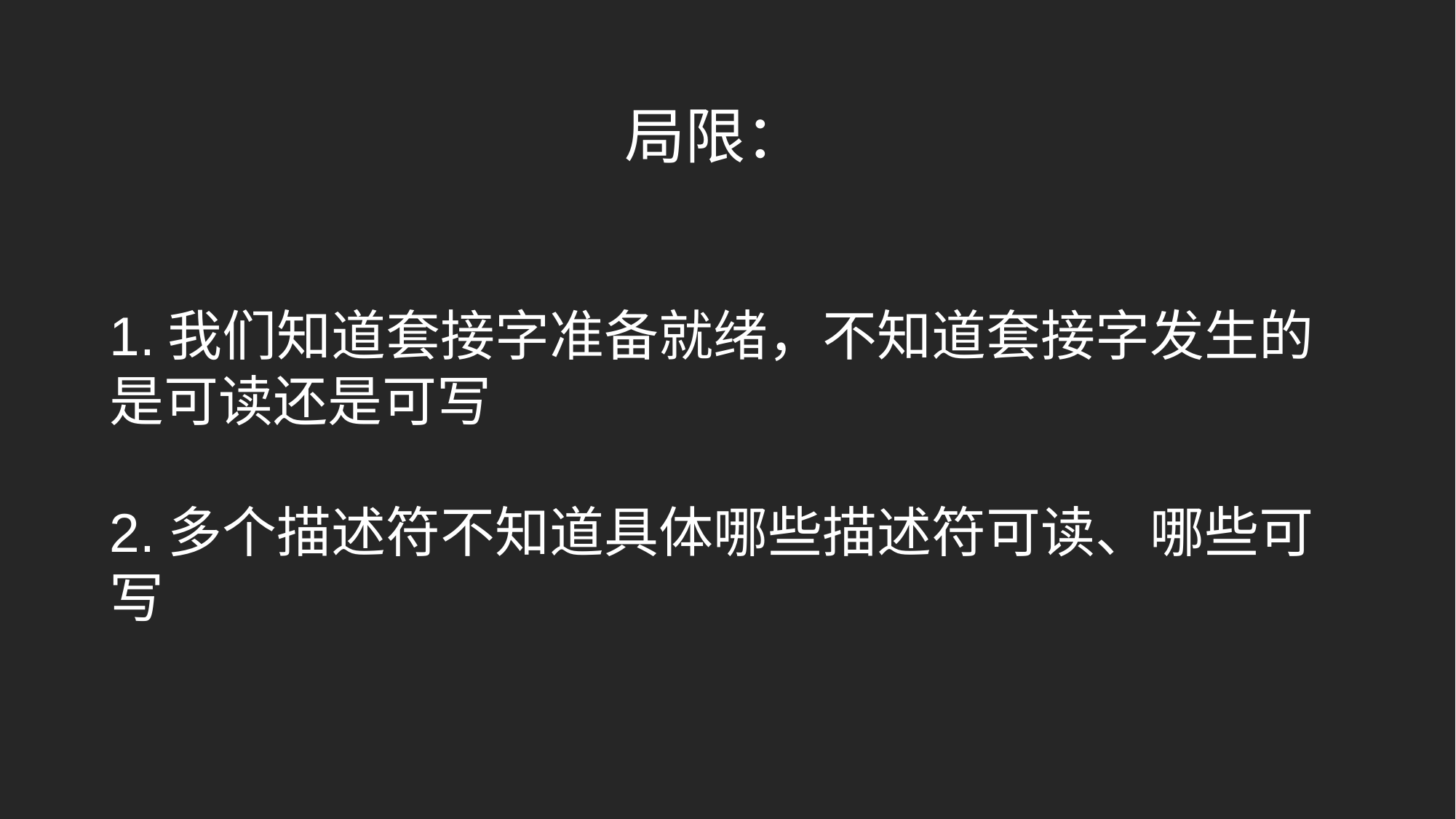

局限：

1.我们知道套接字准备就绪，不知道套接字发生的是可读还是可写

2.多个描述符不知道具体哪些描述符可读、哪些可写